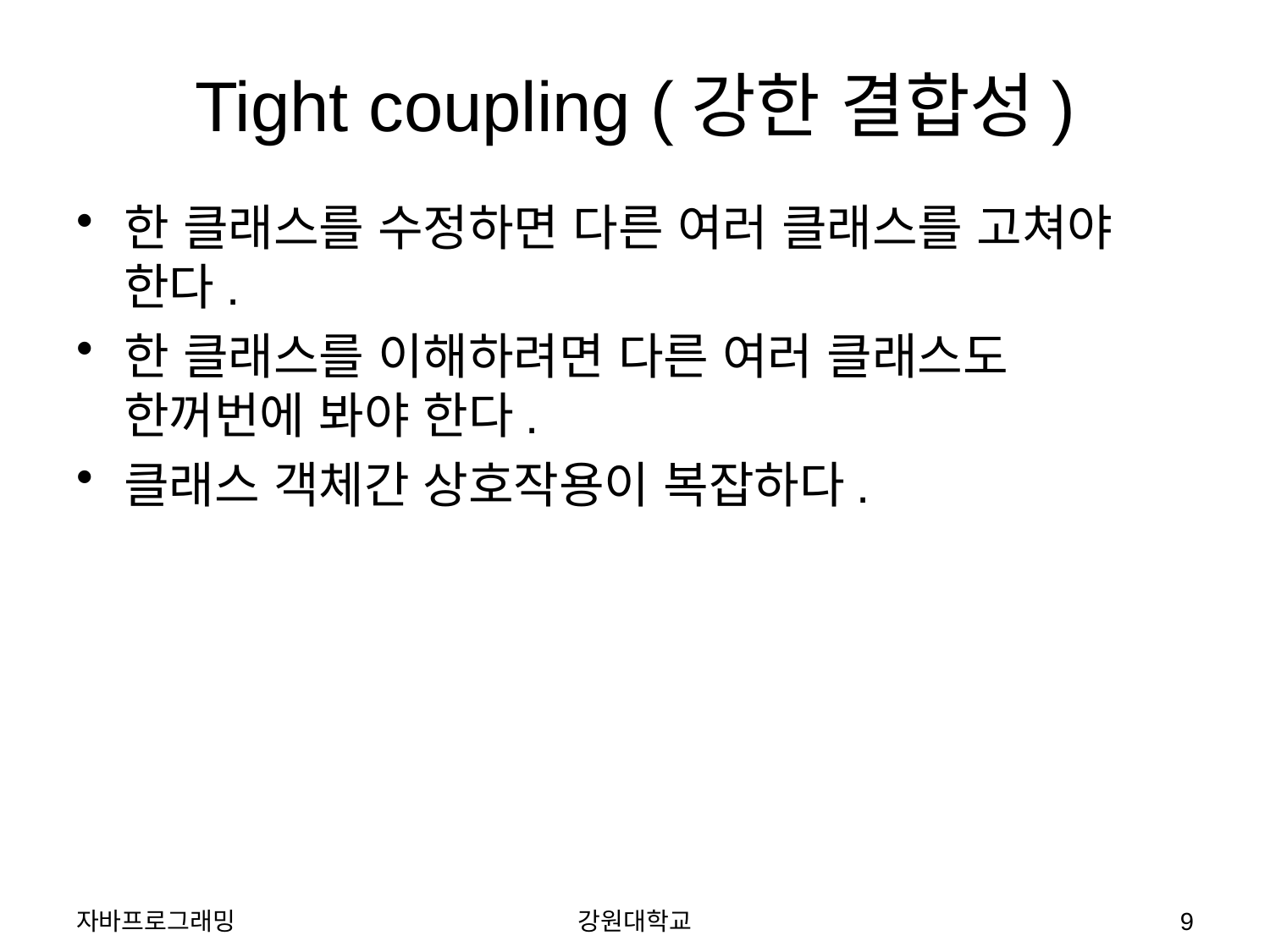

# Tight coupling (강한 결합성)
한 클래스를 수정하면 다른 여러 클래스를 고쳐야 한다.
한 클래스를 이해하려면 다른 여러 클래스도 한꺼번에 봐야 한다.
클래스 객체간 상호작용이 복잡하다.
자바프로그래밍
강원대학교
9